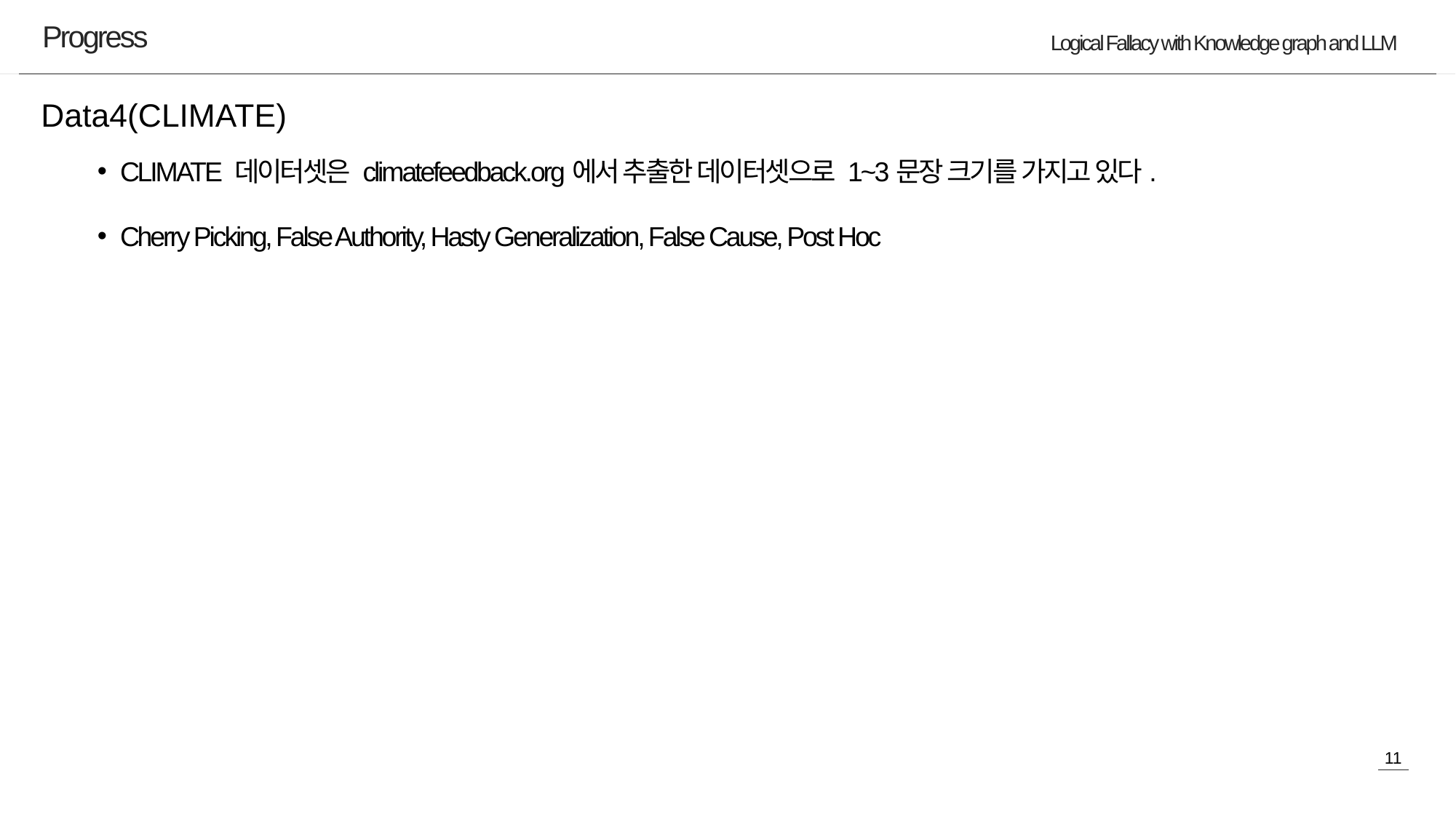

Progress
Data4(CLIMATE)
CLIMATE 데이터셋은 climatefeedback.org에서 추출한 데이터셋으로 1~3문장 크기를 가지고 있다.
Cherry Picking, False Authority, Hasty Generalization, False Cause, Post Hoc